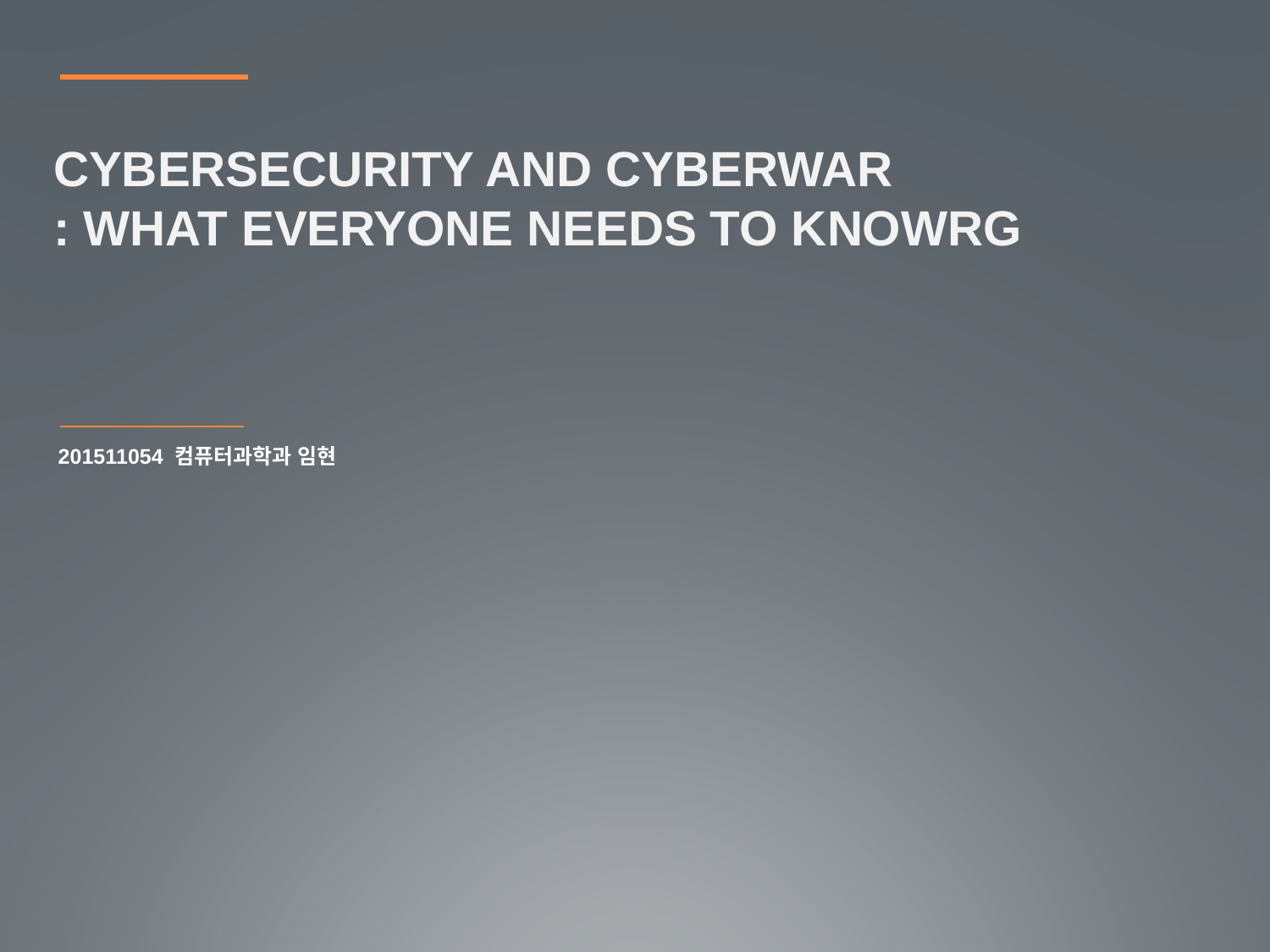

Cybersecurity and Cyberwar
: What Everyone Needs to KnowRG
201511054 컴퓨터과학과 임현